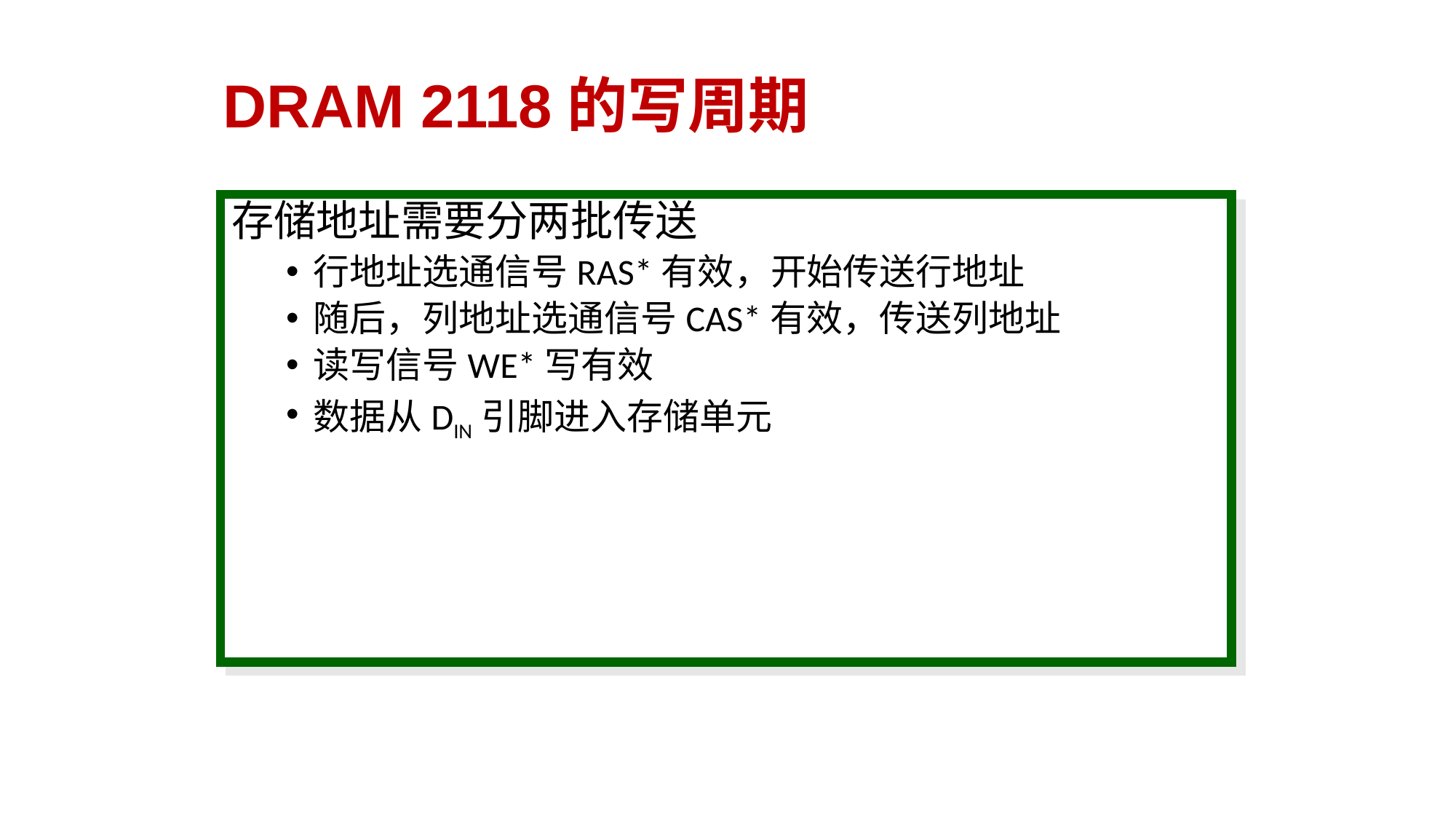

# DRAM 2118的写周期
TRC

TRAS

RAS

TRCD
TCAS

CAS

TASR
TASC
TRAH

TCAH

列地址
地址
行地址

TDS
TDH

DIN

TWR

WE

TWCS

存储地址需要分两批传送
行地址选通信号RAS*有效，开始传送行地址
随后，列地址选通信号CAS*有效，传送列地址
读写信号WE*写有效
数据从DIN引脚进入存储单元